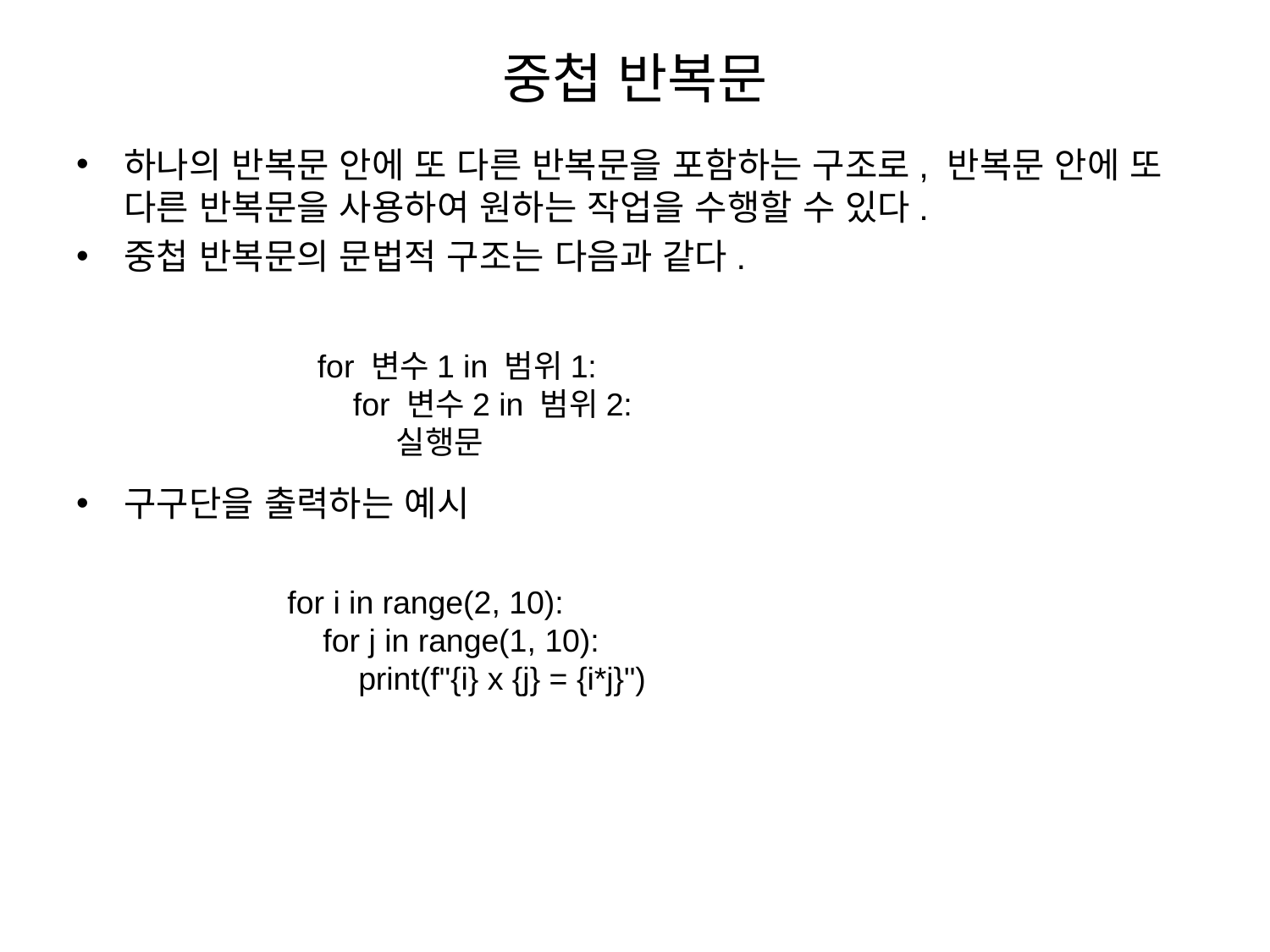

# 중첩 반복문
하나의 반복문 안에 또 다른 반복문을 포함하는 구조로, 반복문 안에 또 다른 반복문을 사용하여 원하는 작업을 수행할 수 있다.
중첩 반복문의 문법적 구조는 다음과 같다.

구구단을 출력하는 예시
for 변수1 in 범위1:
    for 변수2 in 범위2:
        실행문
for i in range(2, 10):
    for j in range(1, 10):
        print(f"{i} x {j} = {i*j}")